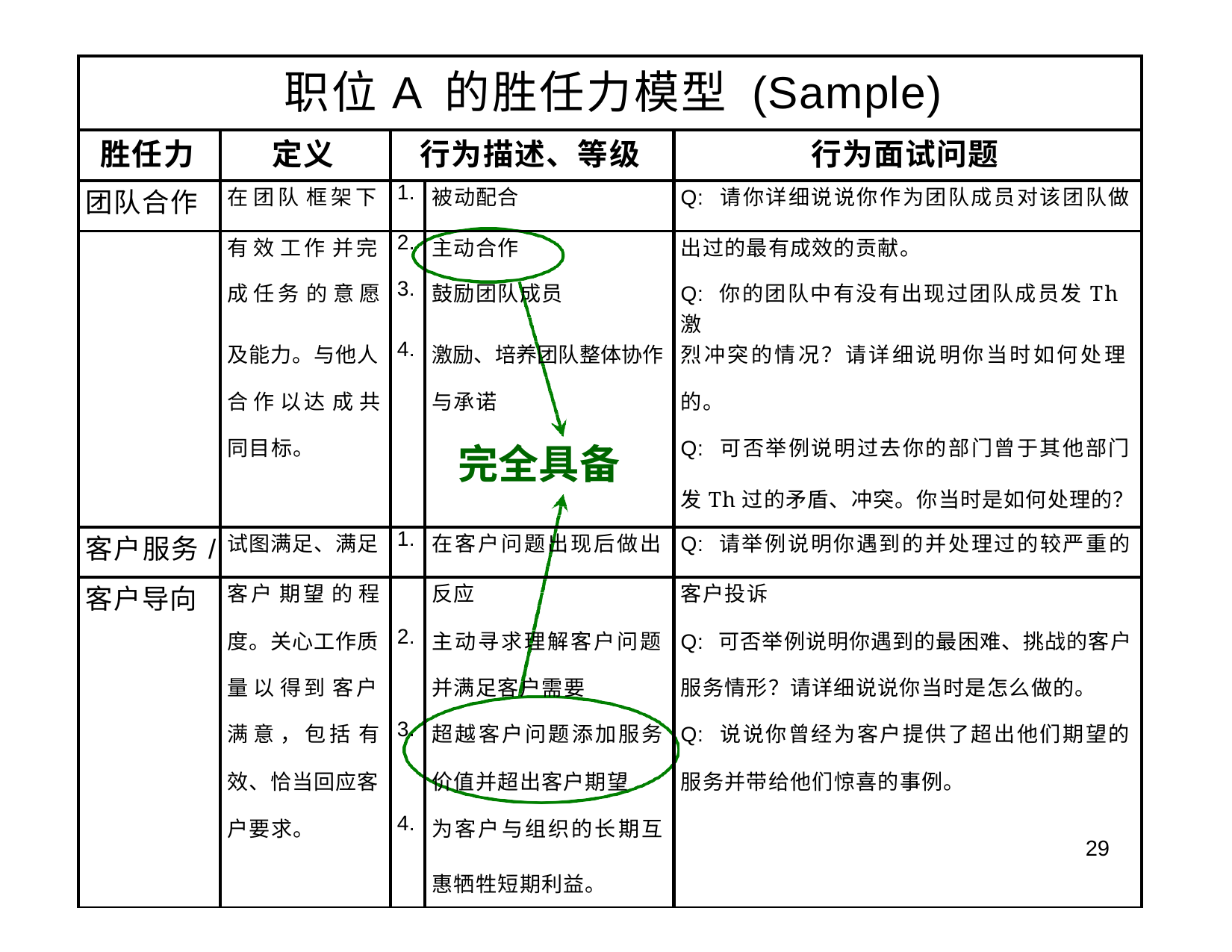

| 职位 |  | A 的胜任力模型 (Sample) |  |  |
| --- | --- | --- | --- | --- |
| 胜任力 | 定义 | 行为描述、等级 |  | 行为面试问题 |
| 团队合作 | 在 团队 框架下 | 1. | 被动配合 | Q: 请你详细说说你作为团队成员对该团队做 |
|  | 有 效 工作 并完 | 2. | 主动合作 | 出过的最有成效的贡献。 |
|  | 成 任务 的 意 愿 | 3. | 鼓励团队成员 | Q: 你的团队中有没有出现过团队成员发Th激 |
|  | 及能力。与他人 | 4. | 激励、培养团队整体协作 | 烈冲突的情况？请详细说明你当时如何处理 |
|  | 合 作 以达 成 共 |  | 与承诺 | 的。 |
|  | 同目标。 |  | 完全具备 | Q: 可否举例说明过去你的部门曾于其他部门 发Th过的矛盾、冲突。你当时是如何处理的？ |
| 客户服务/ | 试图满足、满足 | 1. | 在客户问题出现后做出 | Q: 请举例说明你遇到的并处理过的较严重的 |
| 客户导向 | 客户 期望 的 程 |  | 反应 | 客户投诉 |
|  | 度。关心工作质 | 2. | 主动寻求理解客户问题 | Q: 可否举例说明你遇到的最困难、挑战的客户 |
|  | 量 以 得到 客户 |  | 并满足客户需要 | 服务情形？请详细说说你当时是怎么做的。 |
|  | 满 意 ，包括 有 | 3. | 超越客户问题添加服务 | Q: 说说你曾经为客户提供了超出他们期望的 |
|  | 效、恰当回应客 |  | 价值并超出客户期望 | 服务并带给他们惊喜的事例。 |
|  | 户要求。 | 4. | 为客户与组织的长期互 | 29 |
|  |  |  | 惠牺牲短期利益。 |  |